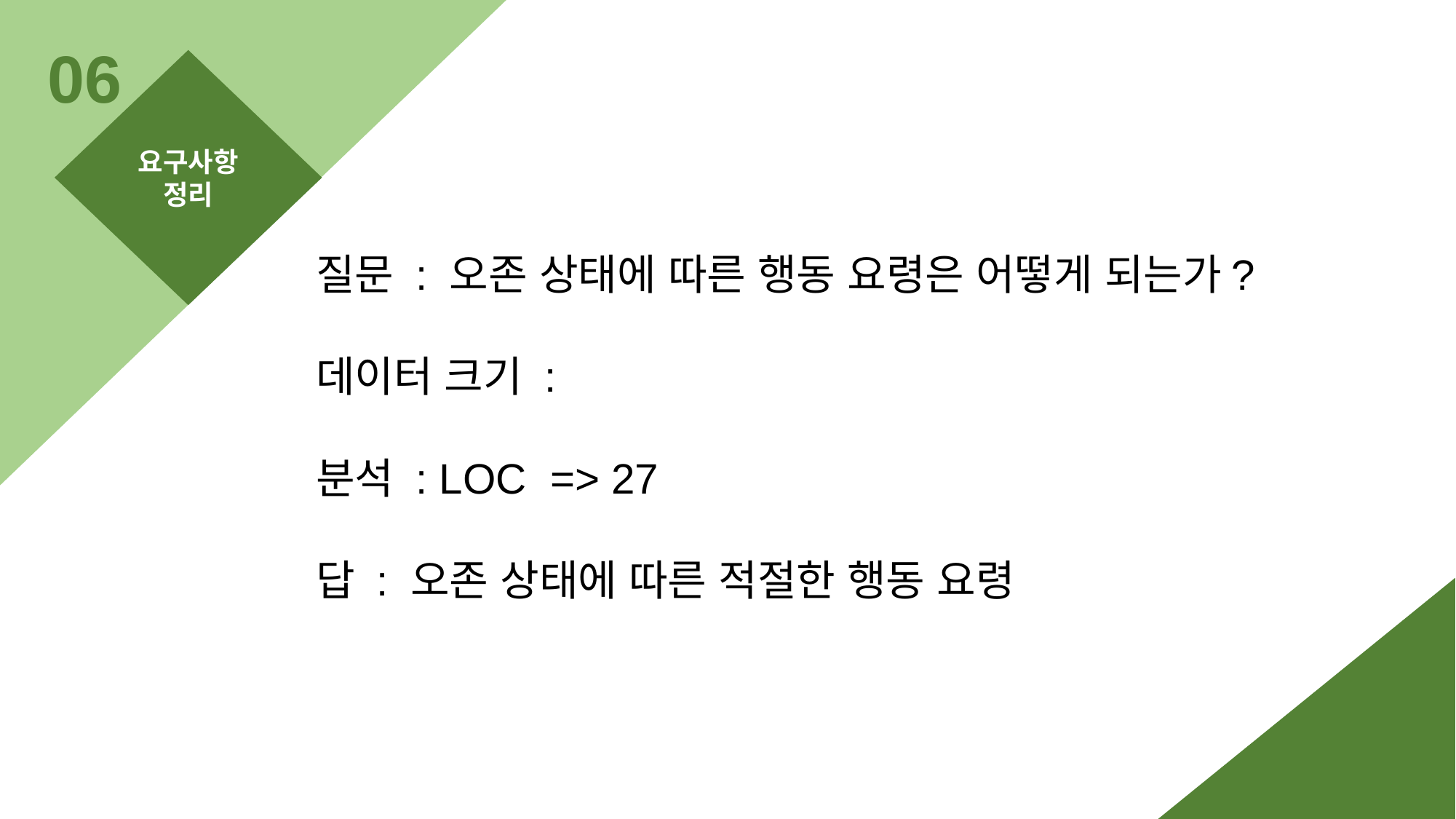

요구사항
정리

06
질문 : 오존 상태에 따른 행동 요령은 어떻게 되는가?

데이터 크기 :

분석 : LOC  => 27

답 : 오존 상태에 따른 적절한 행동 요령